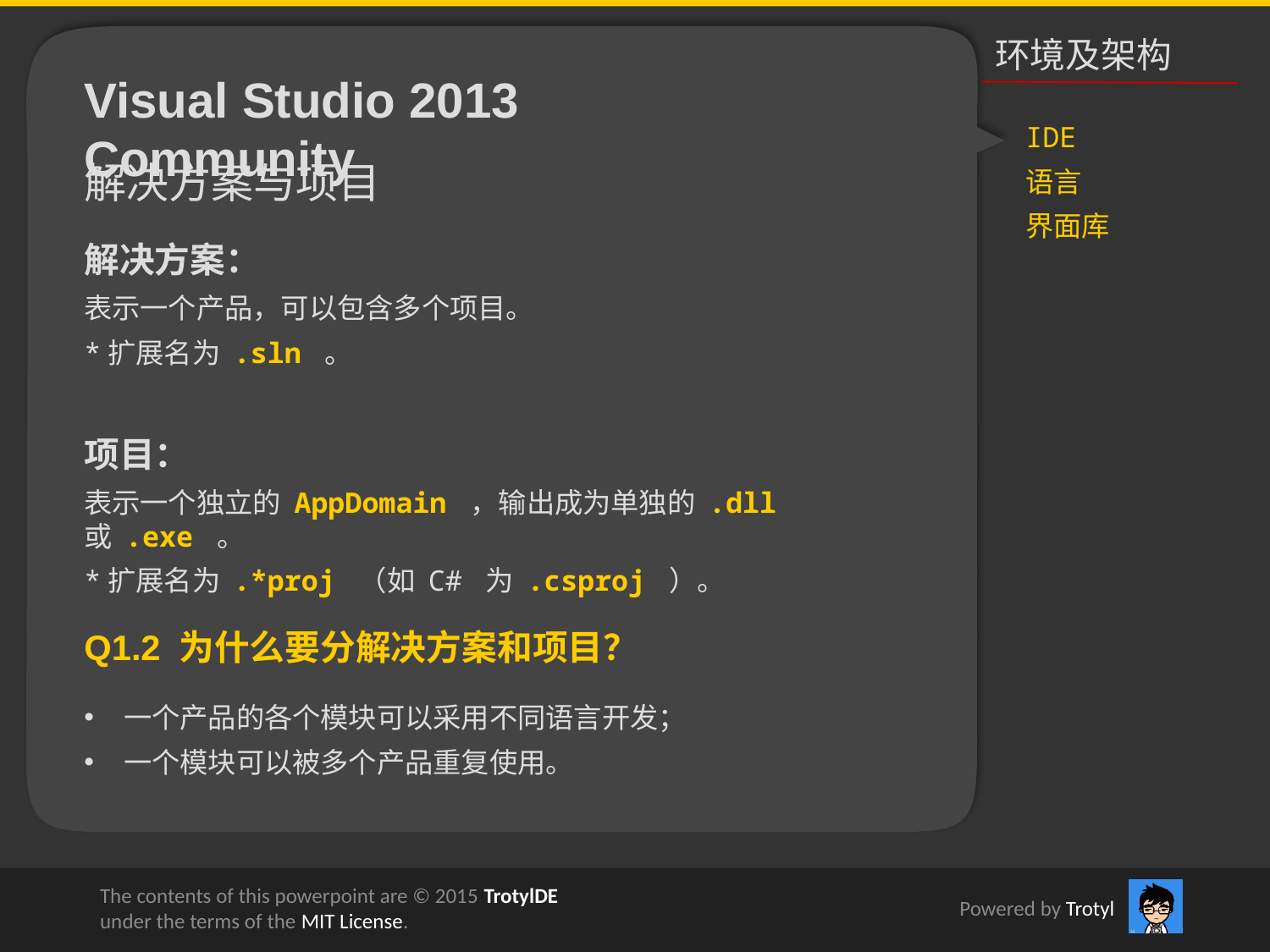

环境及架构
Visual Studio 2013 Community
IDE
语言
界面库
解决方案与项目
解决方案：
表示一个产品，可以包含多个项目。
*扩展名为 .sln 。

项目：
表示一个独立的 AppDomain ，输出成为单独的 .dll 或 .exe 。
*扩展名为 .*proj （如 C# 为 .csproj ）。
Q1.2 为什么要分解决方案和项目？
一个产品的各个模块可以采用不同语言开发；
一个模块可以被多个产品重复使用。